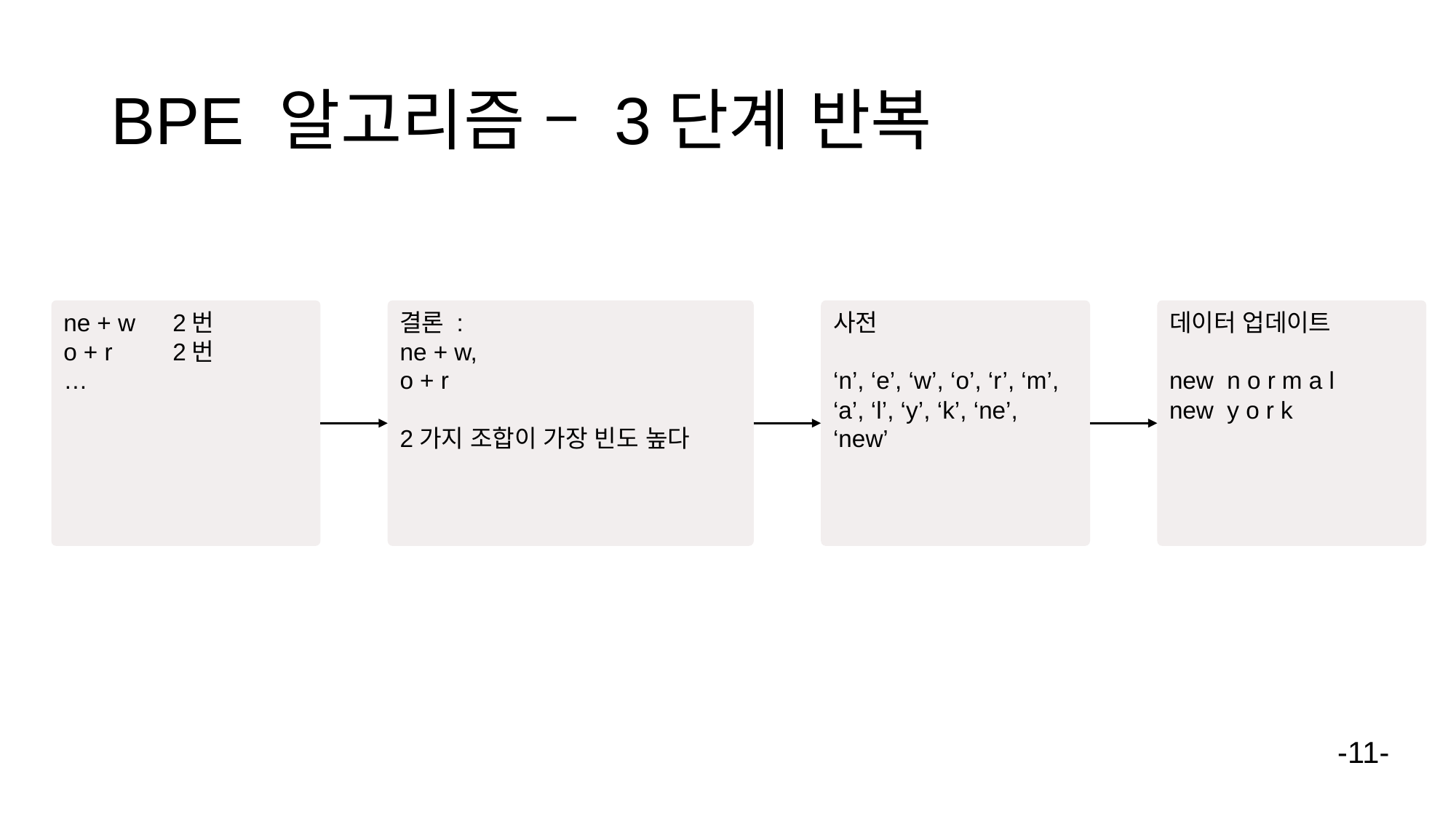

# BPE 알고리즘 – 3단계 반복
결론 :
ne + w,
o + r

2가지 조합이 가장 빈도 높다
사전

‘n’, ‘e’, ‘w’, ‘o’, ‘r’, ‘m’, ‘a’, ‘l’, ‘y’, ‘k’, ‘ne’, ‘new’

데이터 업데이트

new  n o r m a l
new  y o r k
ne + w 	2번
o + r 	2번
…
-11-